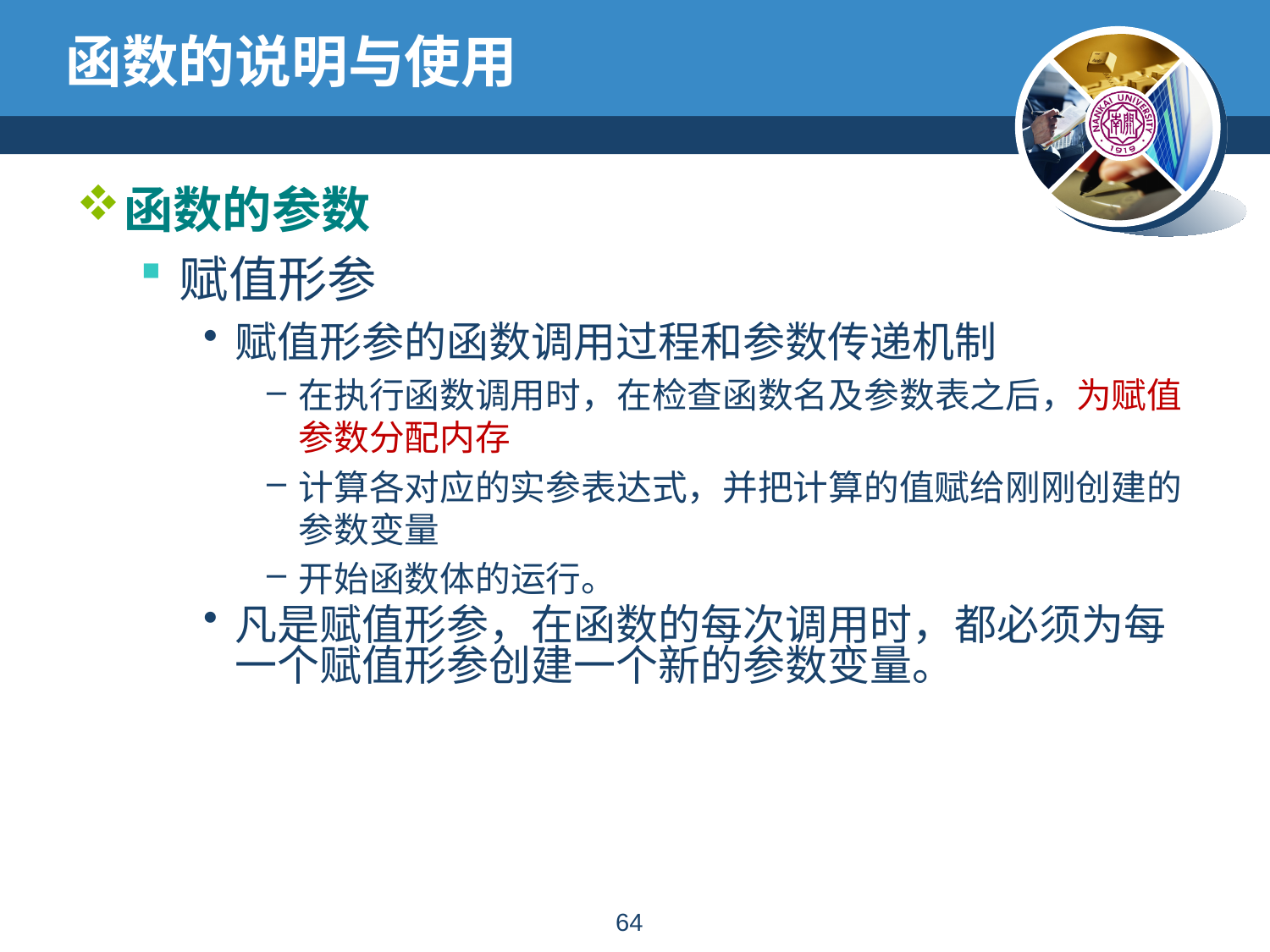

# 函数的说明与使用
函数的参数
赋值形参
赋值形参的函数调用过程和参数传递机制
在执行函数调用时，在检查函数名及参数表之后，为赋值参数分配内存
计算各对应的实参表达式，并把计算的值赋给刚刚创建的参数变量
开始函数体的运行。
凡是赋值形参，在函数的每次调用时，都必须为每一个赋值形参创建一个新的参数变量。

64